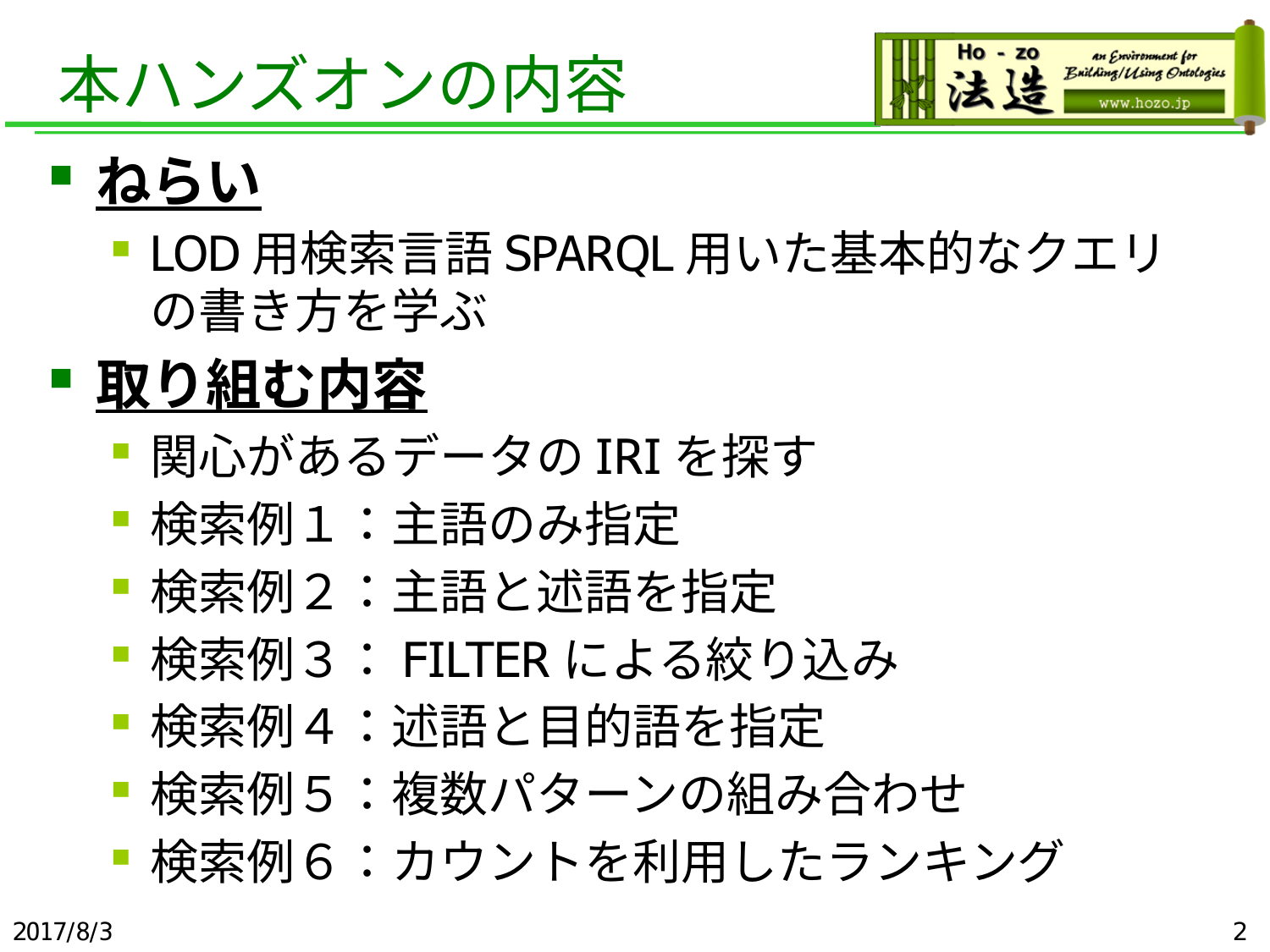

# 本ハンズオンの内容
ねらい
LOD用検索言語SPARQL用いた基本的なクエリの書き方を学ぶ
取り組む内容
関心があるデータのIRIを探す
検索例１：主語のみ指定
検索例２：主語と述語を指定
検索例３：FILTERによる絞り込み
検索例４：述語と目的語を指定
検索例５：複数パターンの組み合わせ
検索例６：カウントを利用したランキング

2017/8/3
2